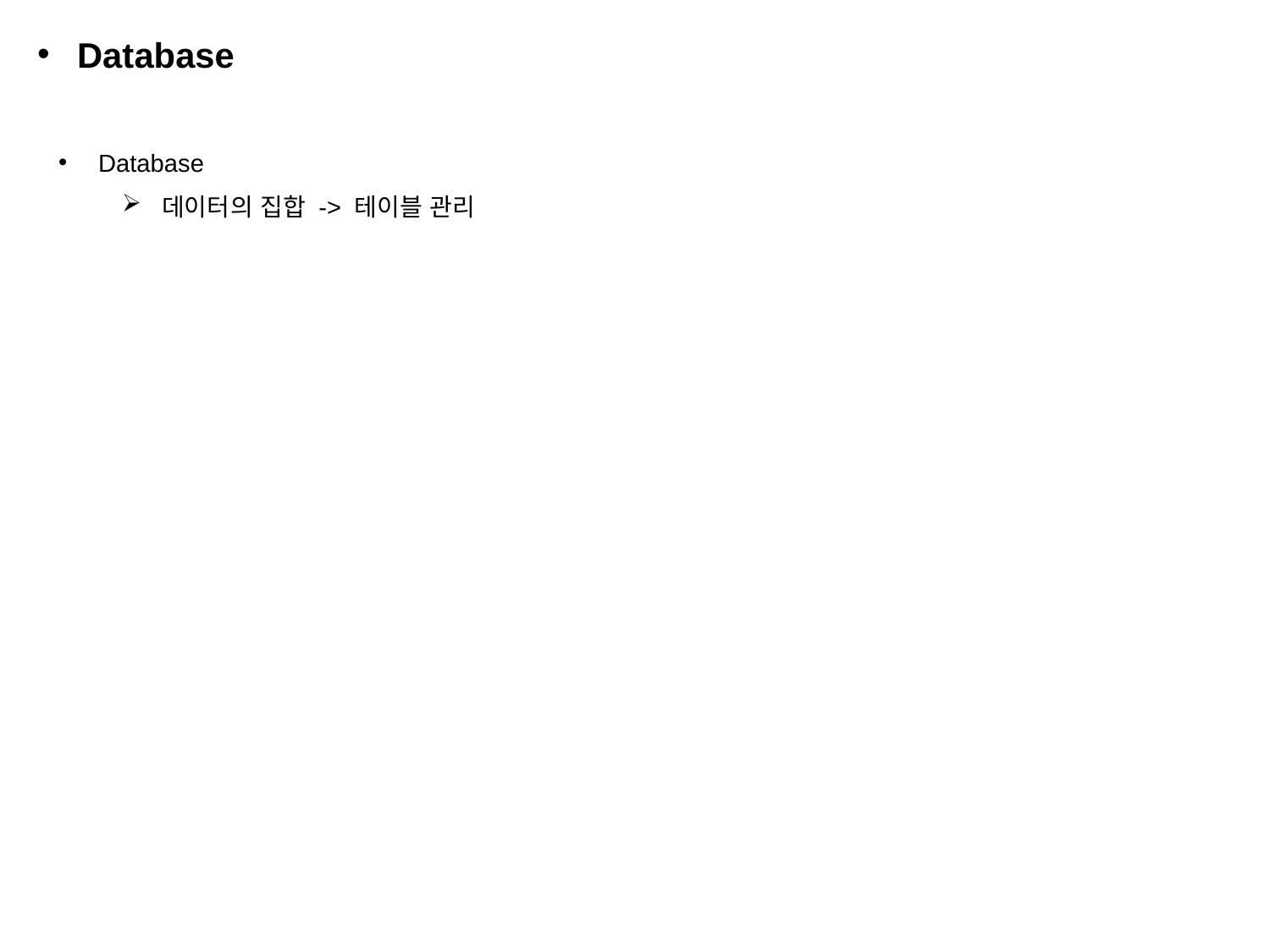

Database
Database
데이터의 집합 -> 테이블 관리